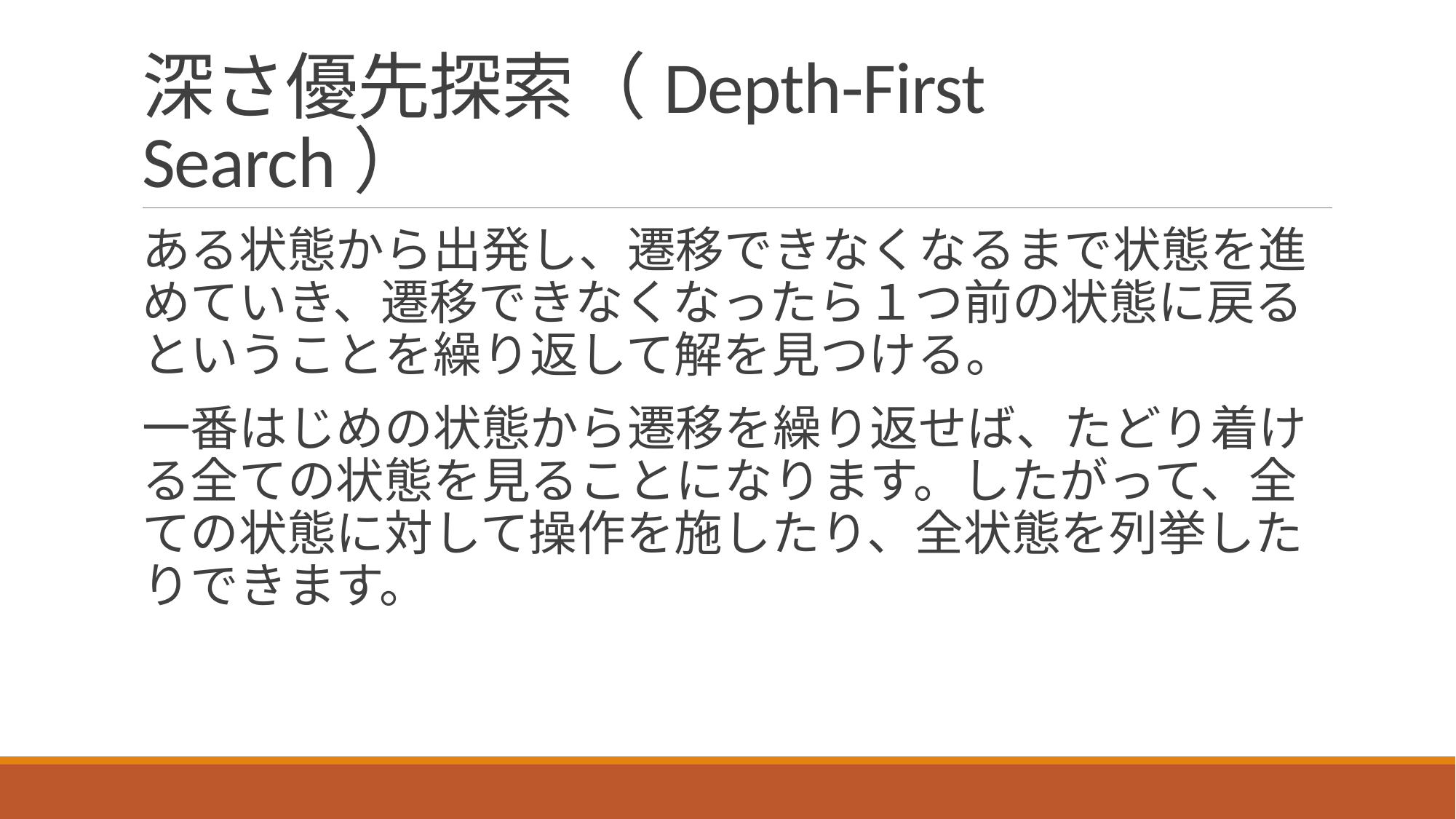

# 深さ優先探索（Depth-First　Search）
ある状態から出発し、遷移できなくなるまで状態を進めていき、遷移できなくなったら１つ前の状態に戻るということを繰り返して解を見つける。
一番はじめの状態から遷移を繰り返せば、たどり着ける全ての状態を見ることになります。したがって、全ての状態に対して操作を施したり、全状態を列挙したりできます。